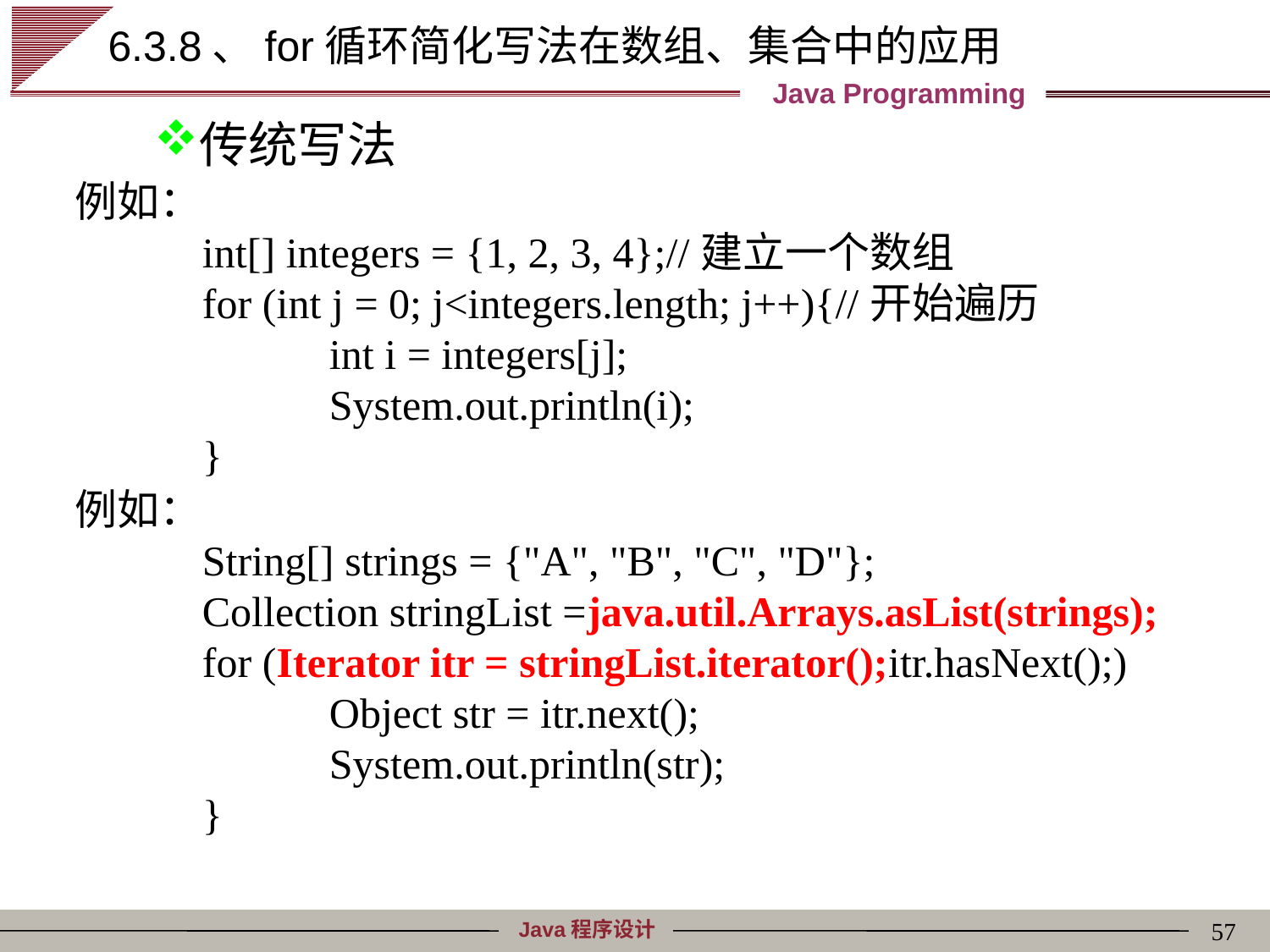

# 6.3.8、for循环简化写法在数组、集合中的应用
传统写法
例如：
	int[] integers = {1, 2, 3, 4};//建立一个数组
	for (int j = 0; j<integers.length; j++){//开始遍历
		int i = integers[j];
		System.out.println(i);
	}
例如：
	String[] strings = {"A", "B", "C", "D"};
	Collection stringList =java.util.Arrays.asList(strings);
	for (Iterator itr = stringList.iterator();itr.hasNext();)
		Object str = itr.next();
		System.out.println(str);
	}